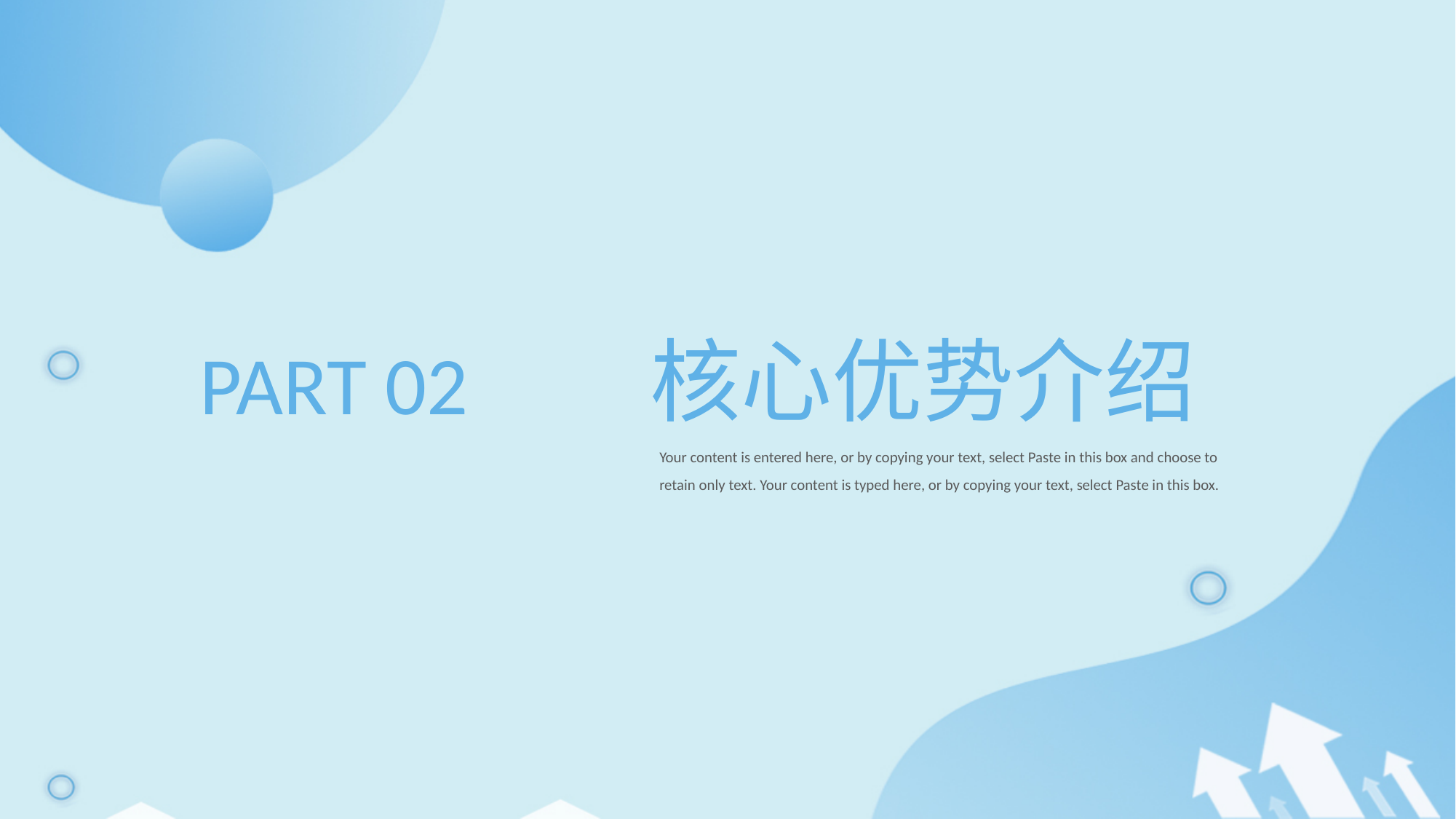

核心优势介绍
PART 02
Your content is entered here, or by copying your text, select Paste in this box and choose to retain only text. Your content is typed here, or by copying your text, select Paste in this box.